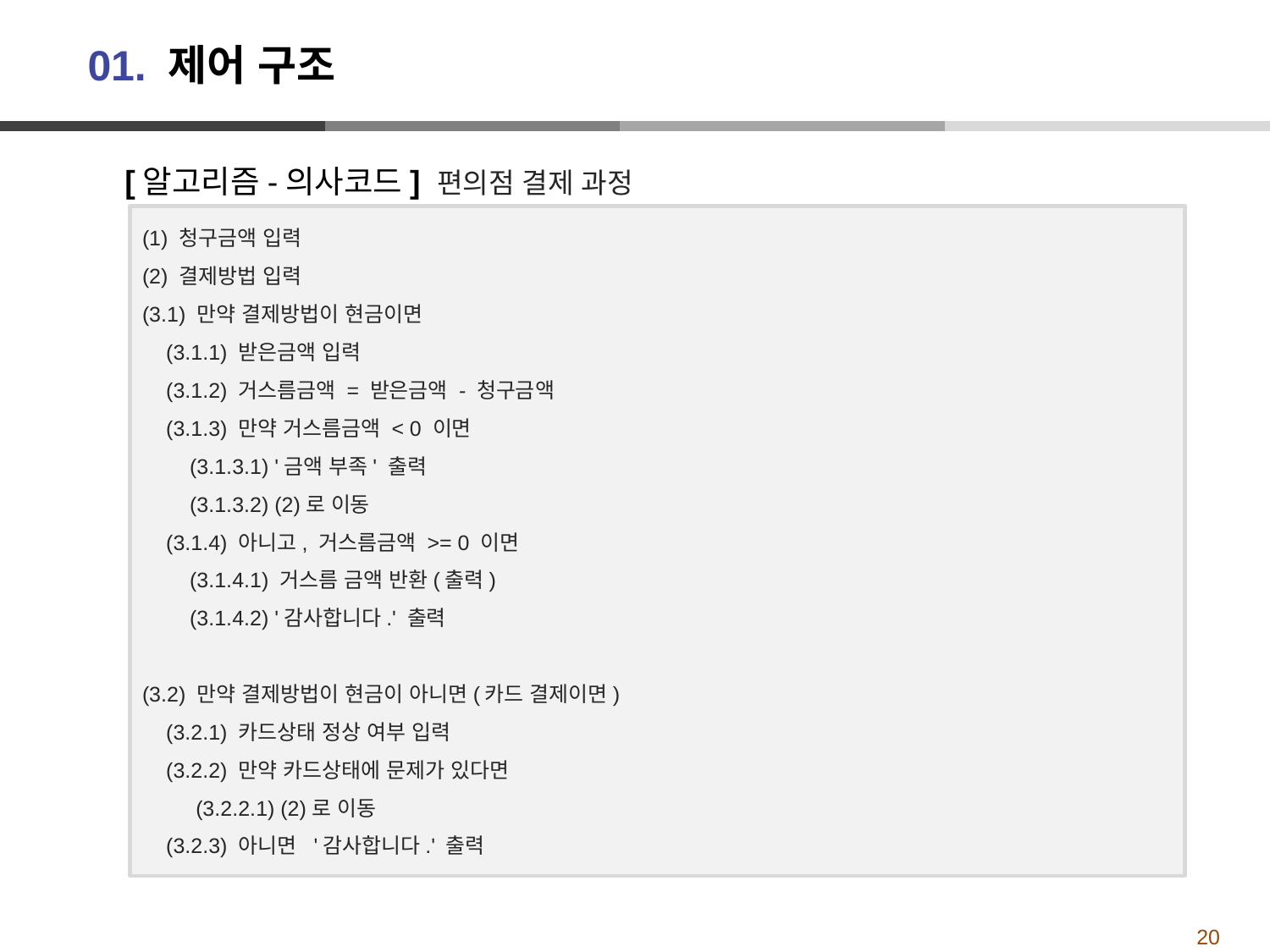

# 01. 제어 구조
[알고리즘-의사코드] 편의점 결제 과정
(1) 청구금액 입력
(2) 결제방법 입력
(3.1) 만약 결제방법이 현금이면
    (3.1.1) 받은금액 입력
    (3.1.2) 거스름금액 = 받은금액 - 청구금액
    (3.1.3) 만약 거스름금액 < 0 이면
        (3.1.3.1) '금액 부족' 출력
        (3.1.3.2) (2)로 이동
    (3.1.4) 아니고, 거스름금액 >= 0 이면
        (3.1.4.1) 거스름 금액 반환(출력)
        (3.1.4.2) '감사합니다.' 출력
(3.2) 만약 결제방법이 현금이 아니면(카드 결제이면)
    (3.2.1) 카드상태 정상 여부 입력
    (3.2.2) 만약 카드상태에 문제가 있다면
         (3.2.2.1) (2)로 이동
    (3.2.3) 아니면  '감사합니다.' 출력